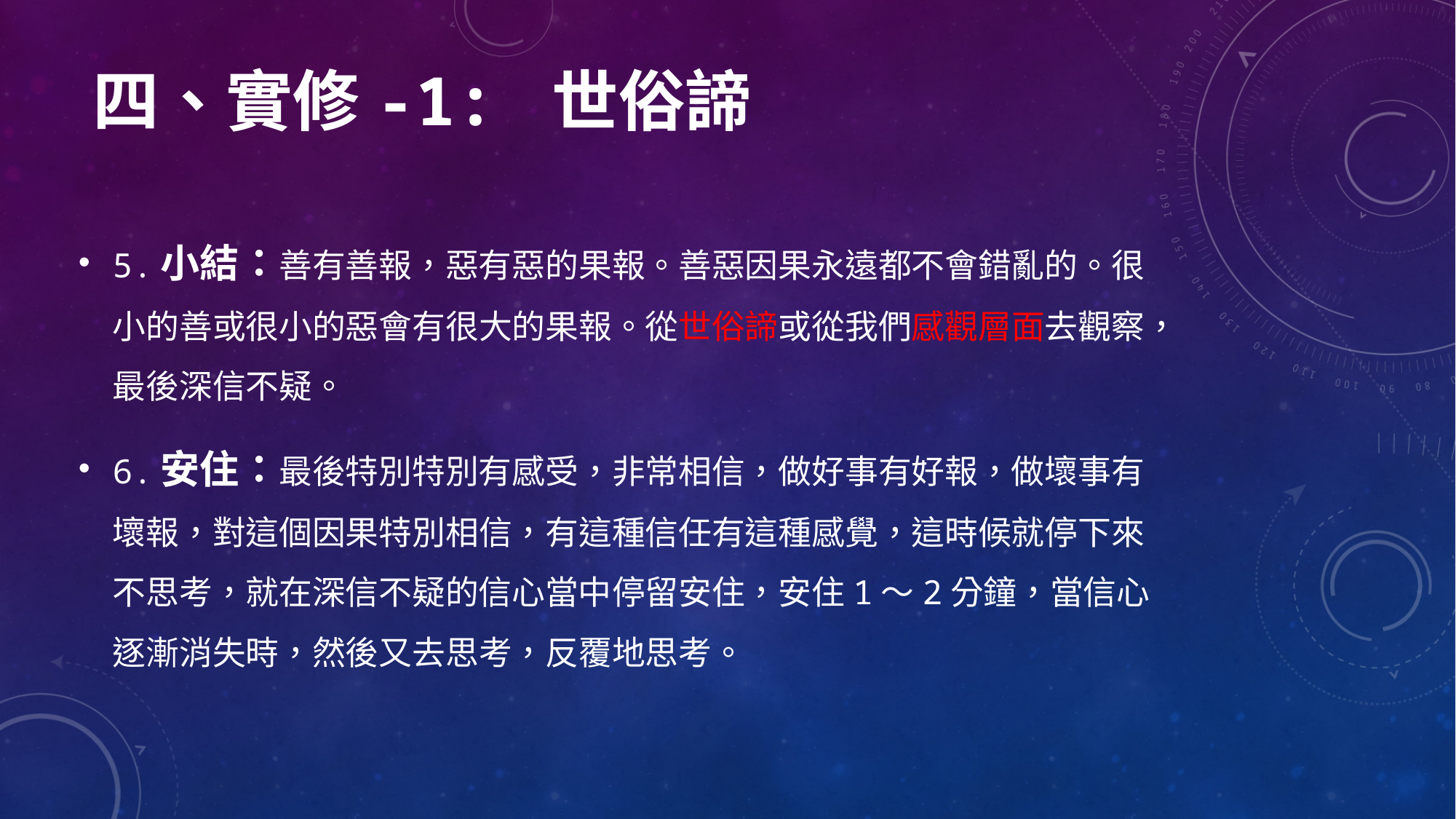

# 四、實修-1: 世俗諦

5.小結：善有善報，惡有惡的果報。善惡因果永遠都不會錯亂的。很小的善或很小的惡會有很大的果報。從世俗諦或從我們感觀層面去觀察，最後深信不疑。
6.安住：最後特別特別有感受，非常相信，做好事有好報，做壞事有壞報，對這個因果特別相信，有這種信任有這種感覺，這時候就停下來不思考，就在深信不疑的信心當中停留安住，安住1～2分鐘，當信心逐漸消失時，然後又去思考，反覆地思考。